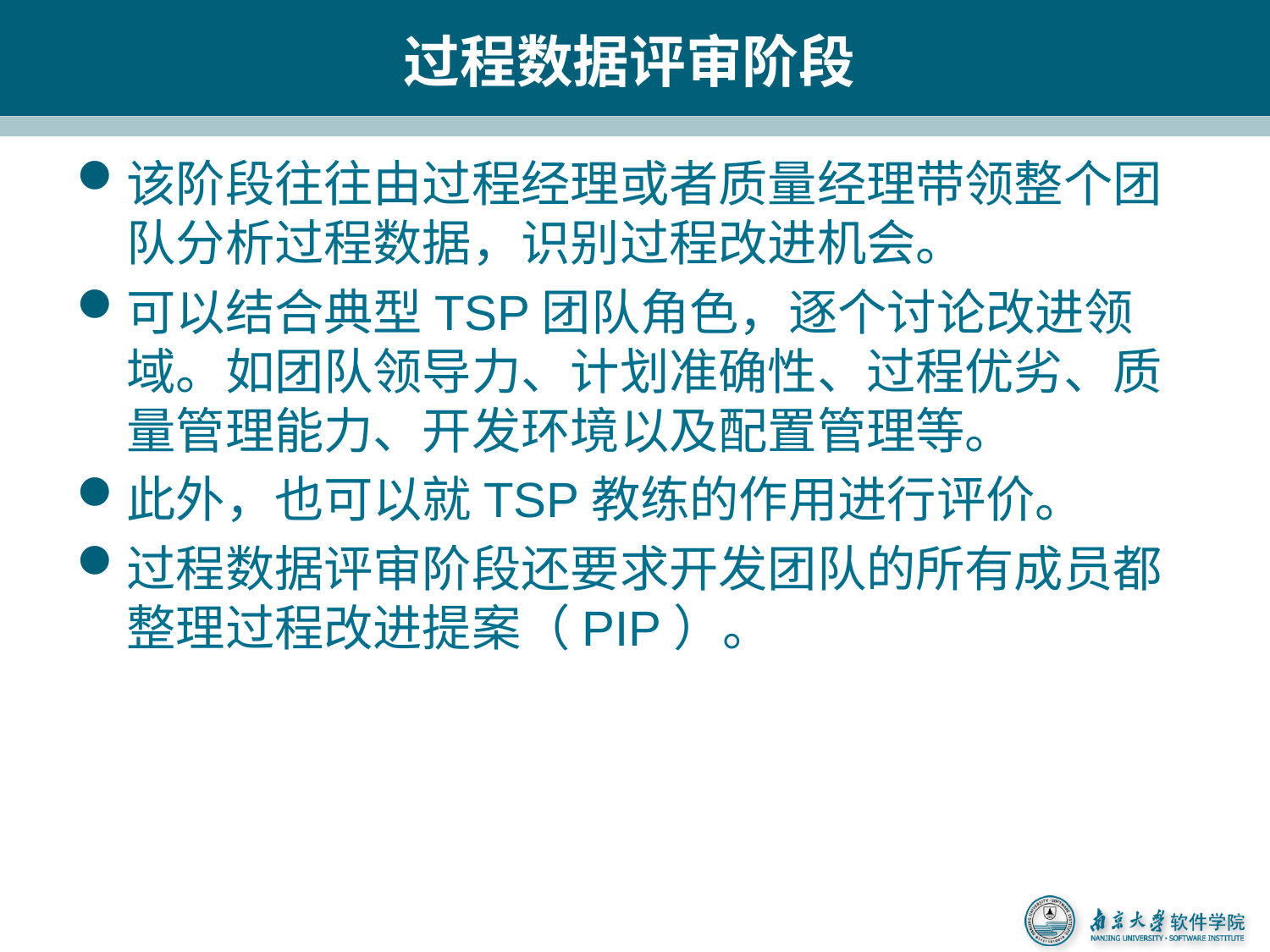

# 过程数据评审阶段
该阶段往往由过程经理或者质量经理带领整个团队分析过程数据，识别过程改进机会。
可以结合典型TSP团队角色，逐个讨论改进领域。如团队领导力、计划准确性、过程优劣、质量管理能力、开发环境以及配置管理等。
此外，也可以就TSP教练的作用进行评价。
过程数据评审阶段还要求开发团队的所有成员都整理过程改进提案（PIP）。